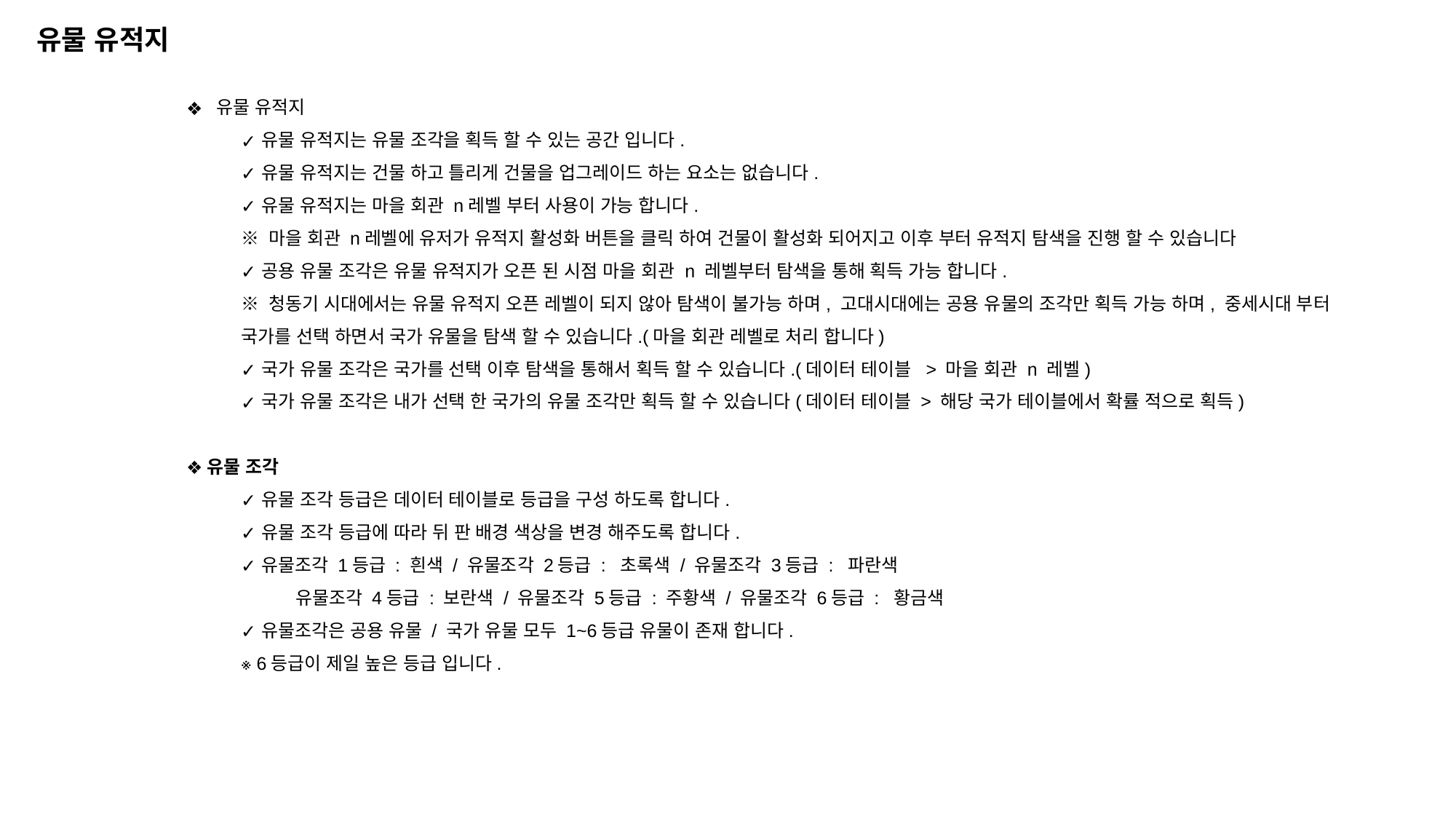

유물 유적지
 유물 유적지
유물 유적지는 유물 조각을 획득 할 수 있는 공간 입니다.
유물 유적지는 건물 하고 틀리게 건물을 업그레이드 하는 요소는 없습니다.
유물 유적지는 마을 회관 n레벨 부터 사용이 가능 합니다.
※ 마을 회관 n레벨에 유저가 유적지 활성화 버튼을 클릭 하여 건물이 활성화 되어지고 이후 부터 유적지 탐색을 진행 할 수 있습니다
공용 유물 조각은 유물 유적지가 오픈 된 시점 마을 회관 n 레벨부터 탐색을 통해 획득 가능 합니다.
※ 청동기 시대에서는 유물 유적지 오픈 레벨이 되지 않아 탐색이 불가능 하며, 고대시대에는 공용 유물의 조각만 획득 가능 하며, 중세시대 부터 국가를 선택 하면서 국가 유물을 탐색 할 수 있습니다.(마을 회관 레벨로 처리 합니다)
국가 유물 조각은 국가를 선택 이후 탐색을 통해서 획득 할 수 있습니다.(데이터 테이블  > 마을 회관 n 레벨)
국가 유물 조각은 내가 선택 한 국가의 유물 조각만 획득 할 수 있습니다(데이터 테이블 > 해당 국가 테이블에서 확률 적으로 획득)

유물 조각
유물 조각 등급은 데이터 테이블로 등급을 구성 하도록 합니다.
유물 조각 등급에 따라 뒤 판 배경 색상을 변경 해주도록 합니다.
유물조각 1등급 : 흰색 / 유물조각 2등급 :  초록색 / 유물조각 3등급 :  파란색
유물조각 4등급 : 보란색 / 유물조각 5등급 : 주황색 / 유물조각 6등급 :  황금색
유물조각은 공용 유물 / 국가 유물 모두 1~6등급 유물이 존재 합니다.
※ 6등급이 제일 높은 등급 입니다.